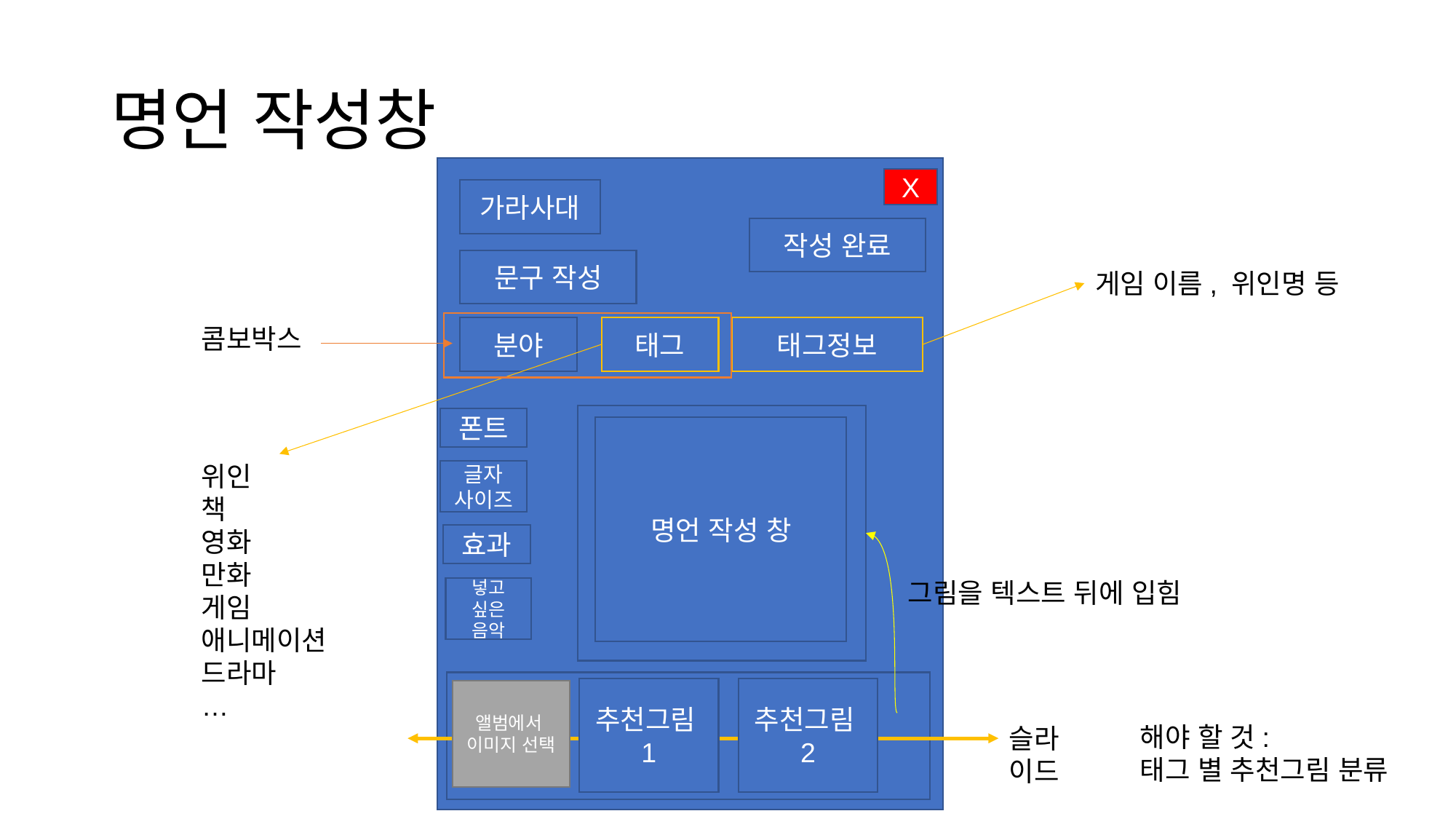

# 명언 작성창

X
가라사대
작성 완료
문구 작성
게임 이름, 위인명 등

콤보박스
분야
태그
태그정보

폰트
명언 작성 창
위인
책
영화
만화
게임
애니메이션
드라마
…
글자 사이즈
효과
그림을 텍스트 뒤에 입힘
넣고 싶은 음악

추천그림2
추천그림1
앨범에서
이미지 선택
해야 할 것:
태그 별 추천그림 분류
슬라이드